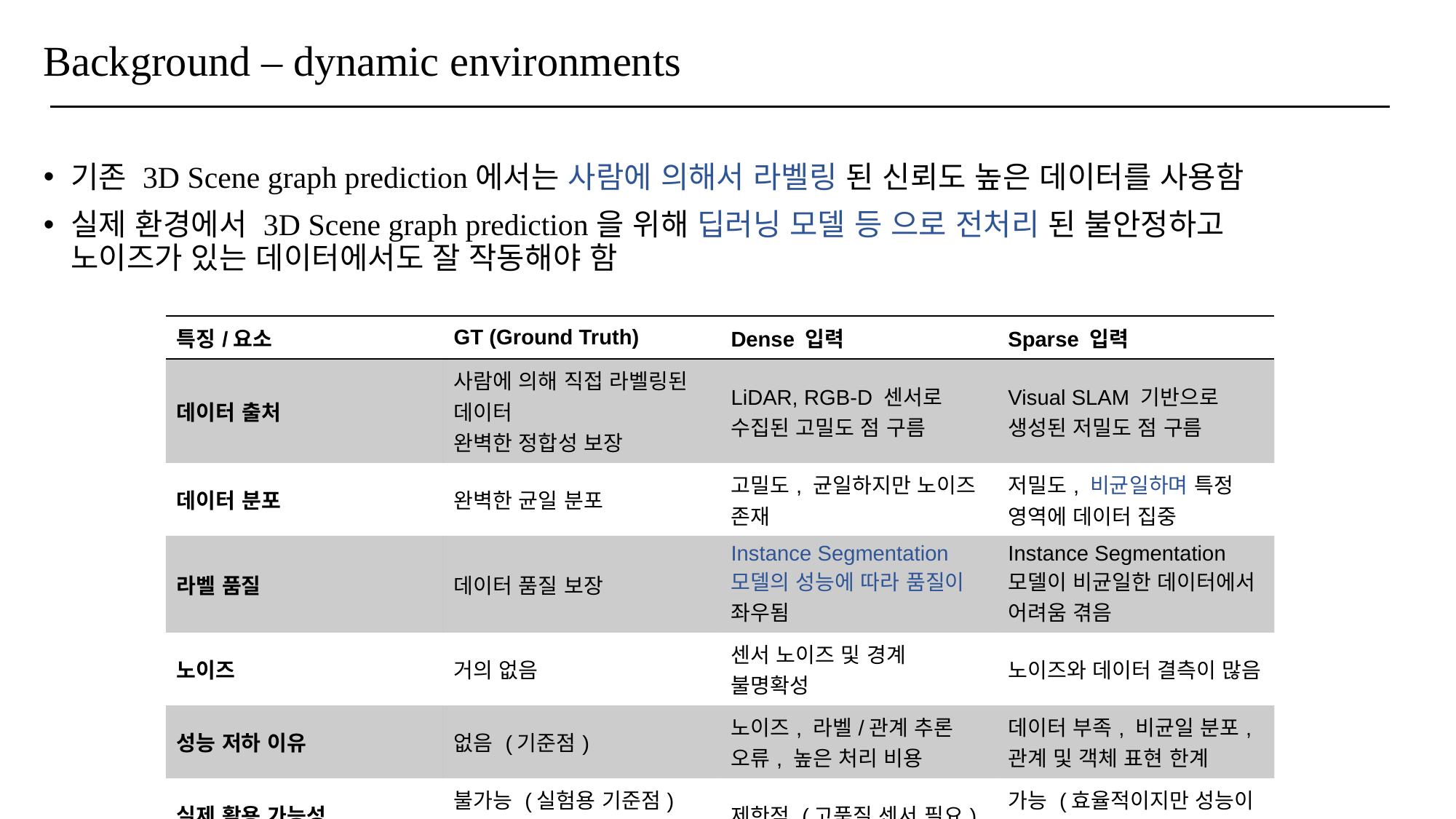

# Background – dynamic environments

기존 3D Scene graph prediction에서는 사람에 의해서 라벨링 된 신뢰도 높은 데이터를 사용함
실제 환경에서 3D Scene graph prediction을 위해 딥러닝 모델 등 으로 전처리 된 불안정하고 노이즈가 있는 데이터에서도 잘 작동해야 함

| 특징/요소 | GT (Ground Truth) | Dense 입력 | Sparse 입력 |
| --- | --- | --- | --- |
| 데이터 출처 | 사람에 의해 직접 라벨링된 데이터 완벽한 정합성 보장 | LiDAR, RGB-D 센서로 수집된 고밀도 점 구름 | Visual SLAM 기반으로 생성된 저밀도 점 구름 |
| 데이터 분포 | 완벽한 균일 분포 | 고밀도, 균일하지만 노이즈 존재 | 저밀도, 비균일하며 특정 영역에 데이터 집중 |
| 라벨 품질 | 데이터 품질 보장 | Instance Segmentation 모델의 성능에 따라 품질이 좌우됨 | Instance Segmentation 모델이 비균일한 데이터에서 어려움 겪음 |
| 노이즈 | 거의 없음 | 센서 노이즈 및 경계 불명확성 | 노이즈와 데이터 결측이 많음 |
| 성능 저하 이유 | 없음 (기준점) | 노이즈, 라벨/관계 추론 오류, 높은 처리 비용 | 데이터 부족, 비균일 분포, 관계 및 객체 표현 한계 |
| 실제 활용 가능성 | 불가능 (실험용 기준점) | 제한적 (고품질 센서 필요) | 가능 (효율적이지만 성능이 낮음) |